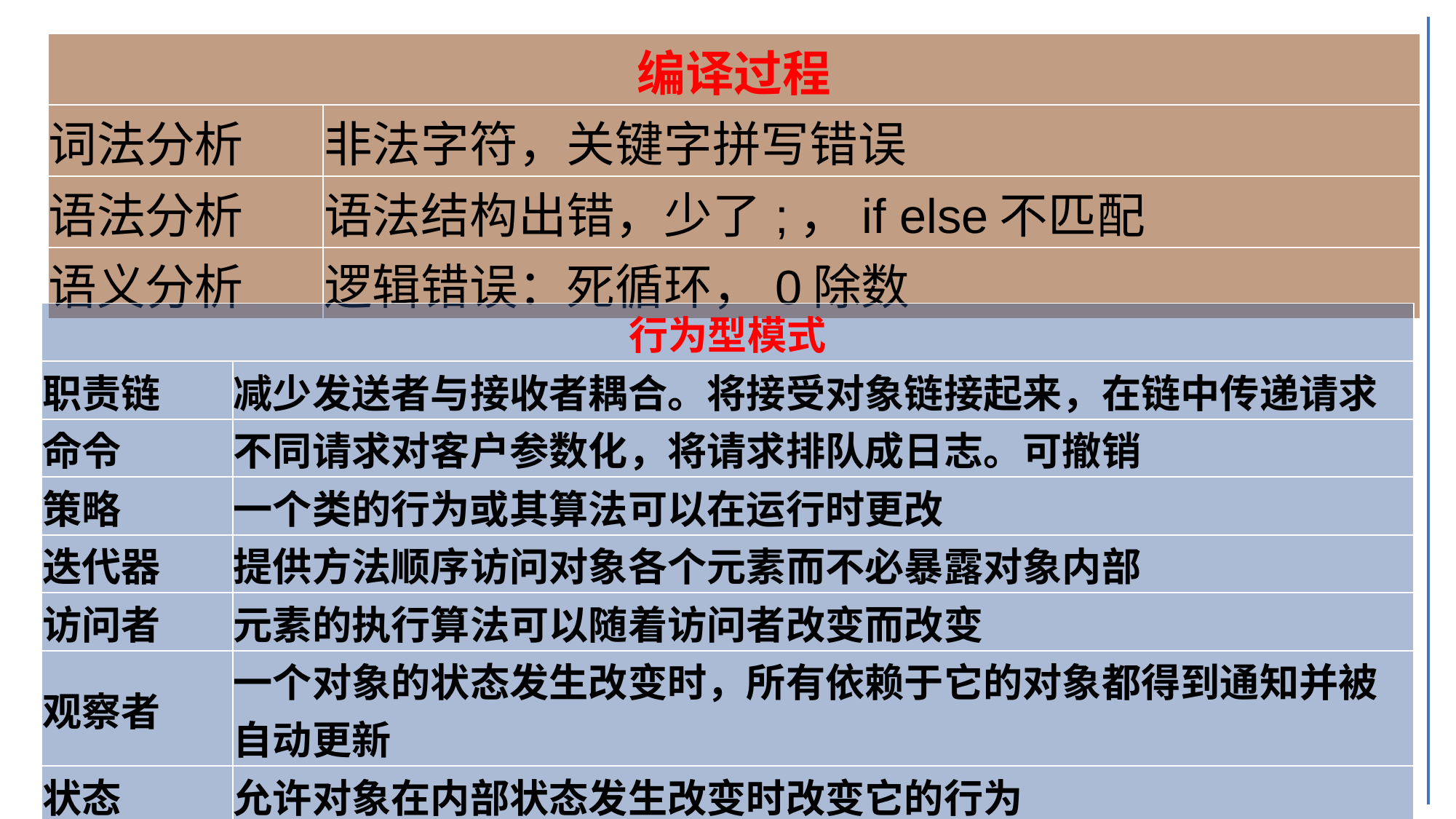

| 编译过程 | 编译过程 |
| --- | --- |
| 词法分析 | 非法字符，关键字拼写错误 |
| 语法分析 | 语法结构出错，少了;，if else不匹配 |
| 语义分析 | 逻辑错误：死循环，0除数 |
| 行为型模式 |  |
| --- | --- |
| 职责链 | 减少发送者与接收者耦合。将接受对象链接起来，在链中传递请求 |
| 命令 | 不同请求对客户参数化，将请求排队成日志。可撤销 |
| 策略 | 一个类的行为或其算法可以在运行时更改 |
| 迭代器 | 提供方法顺序访问对象各个元素而不必暴露对象内部 |
| 访问者 | 元素的执行算法可以随着访问者改变而改变 |
| 观察者 | 一个对象的状态发生改变时，所有依赖于它的对象都得到通知并被自动更新 |
| 状态 | 允许对象在内部状态发生改变时改变它的行为 |